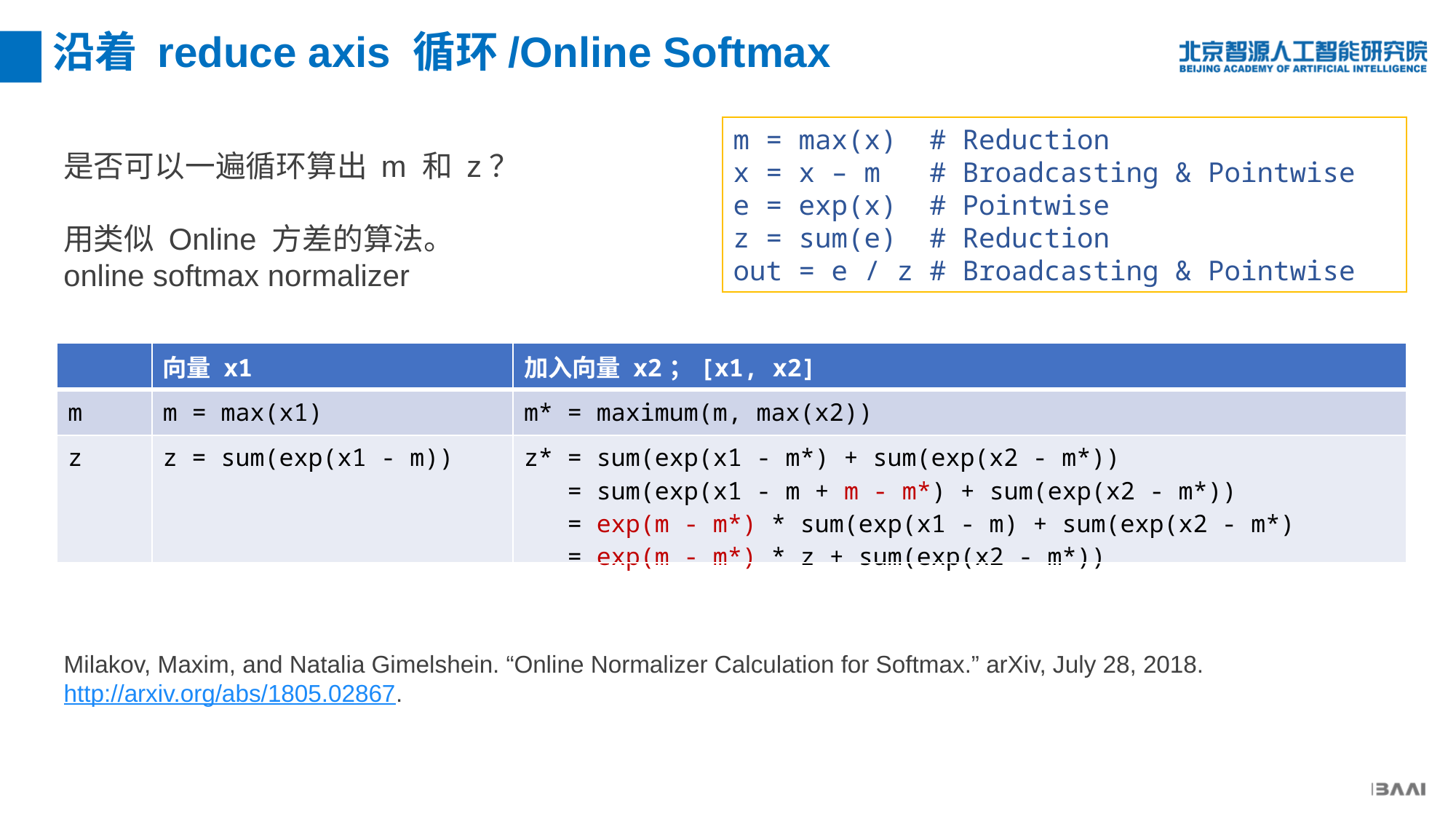

沿着 reduce axis 循环/Online Softmax
m = max(x)  # Reduction
x = x – m   # Broadcasting & Pointwise
e = exp(x)  # Pointwise
z = sum(e)  # Reduction
out = e / z # Broadcasting & Pointwise
是否可以一遍循环算出 m 和 z？

用类似 Online 方差的算法。
online softmax normalizer
|  | 向量 x1 | 加入向量 x2；[x1, x2] |
| --- | --- | --- |
| m | m = max(x1) | m\* = maximum(m, max(x2)) |
| z | z = sum(exp(x1 - m)) | z\* = sum(exp(x1 - m\*) + sum(exp(x2 - m\*))    = sum(exp(x1 - m + m - m\*) + sum(exp(x2 - m\*))    = exp(m - m\*) \* sum(exp(x1 - m) + sum(exp(x2 - m\*)    = exp(m - m\*) \* z + sum(exp(x2 - m\*)) |
Milakov, Maxim, and Natalia Gimelshein. “Online Normalizer Calculation for Softmax.” arXiv, July 28, 2018. http://arxiv.org/abs/1805.02867.